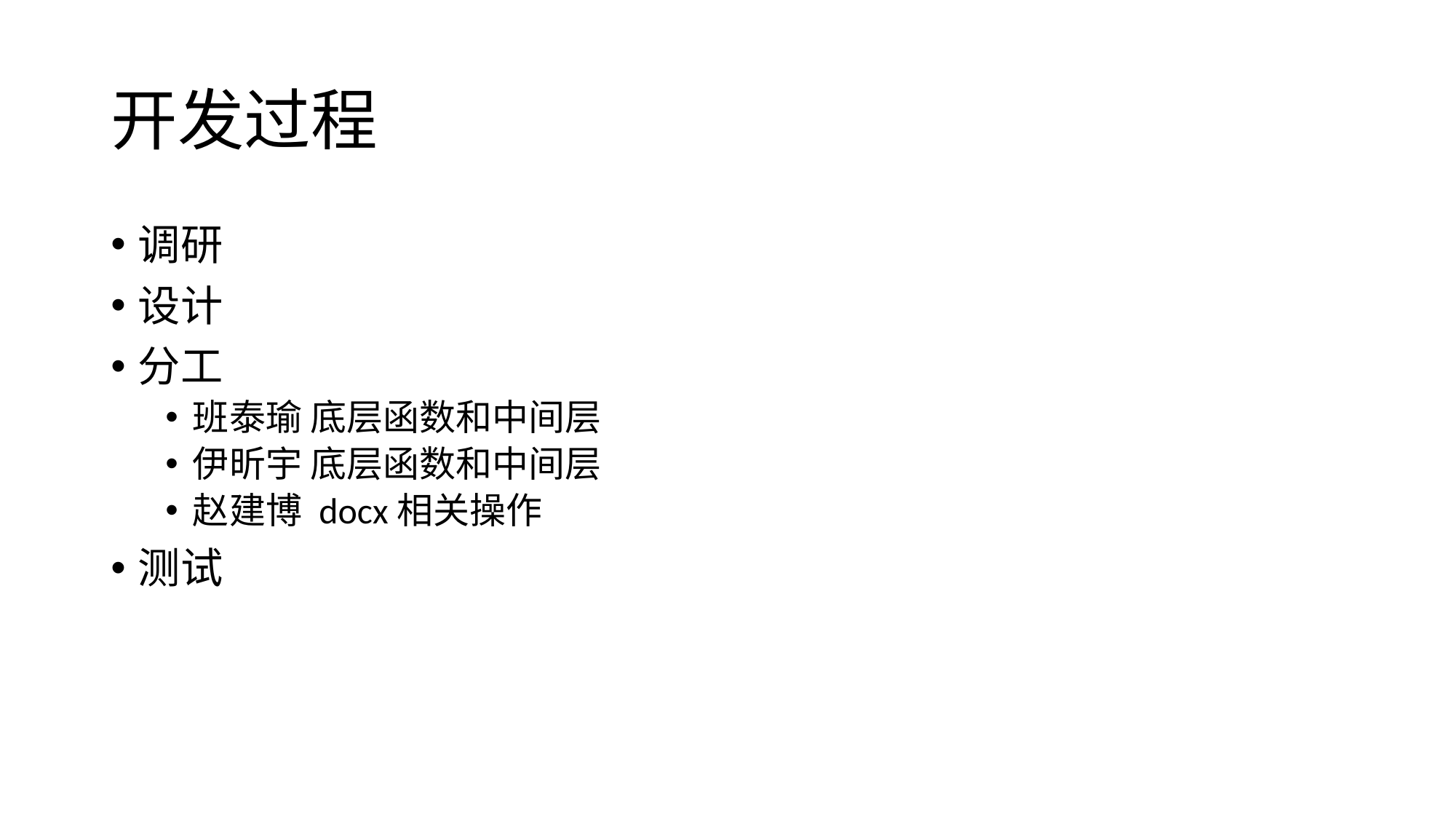

# 开发过程
调研
设计
分工
班泰瑜 底层函数和中间层
伊昕宇 底层函数和中间层
赵建博 docx相关操作
测试